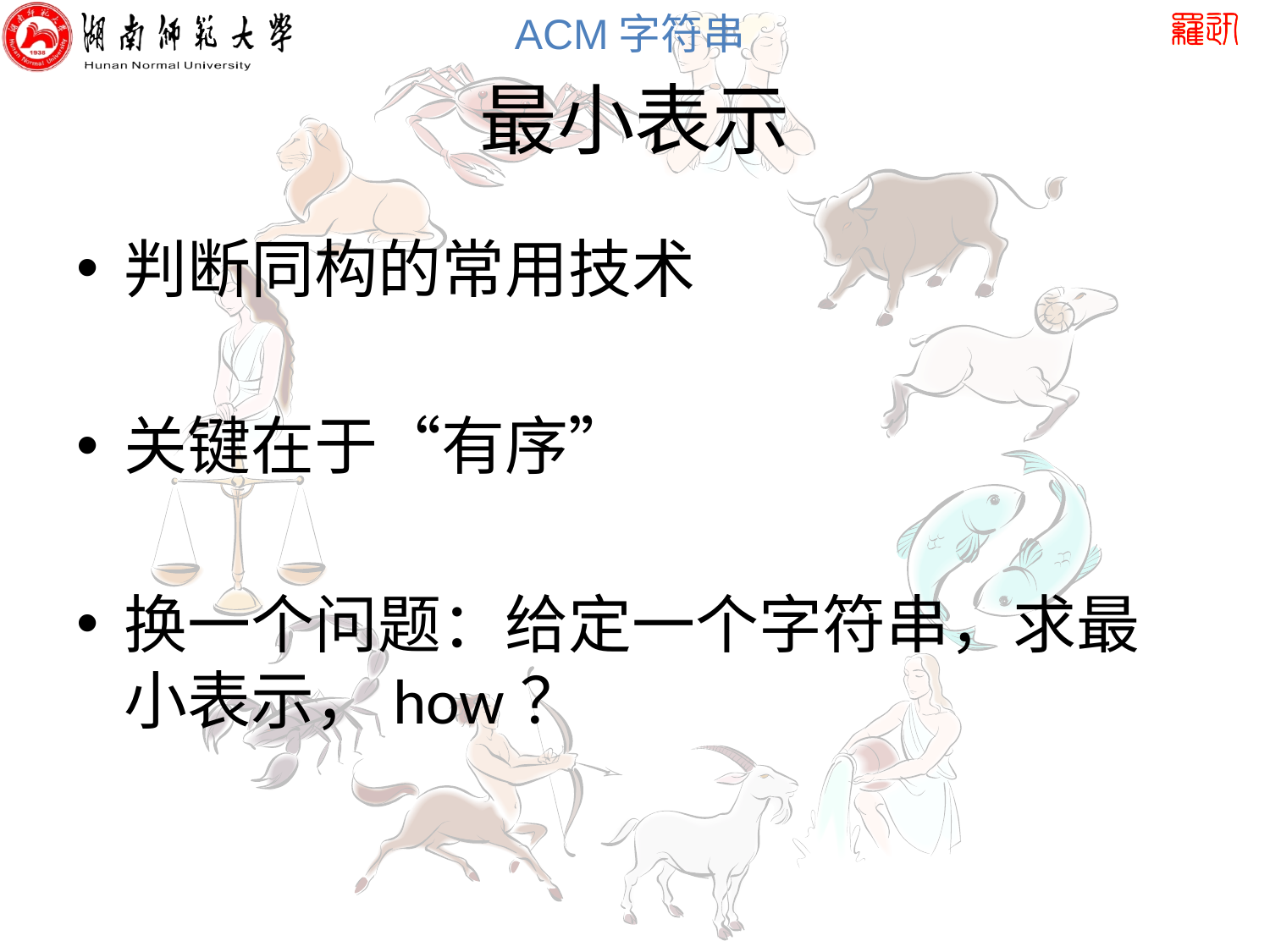

# 最小表示
判断同构的常用技术

关键在于“有序”

换一个问题：给定一个字符串，求最小表示，how？